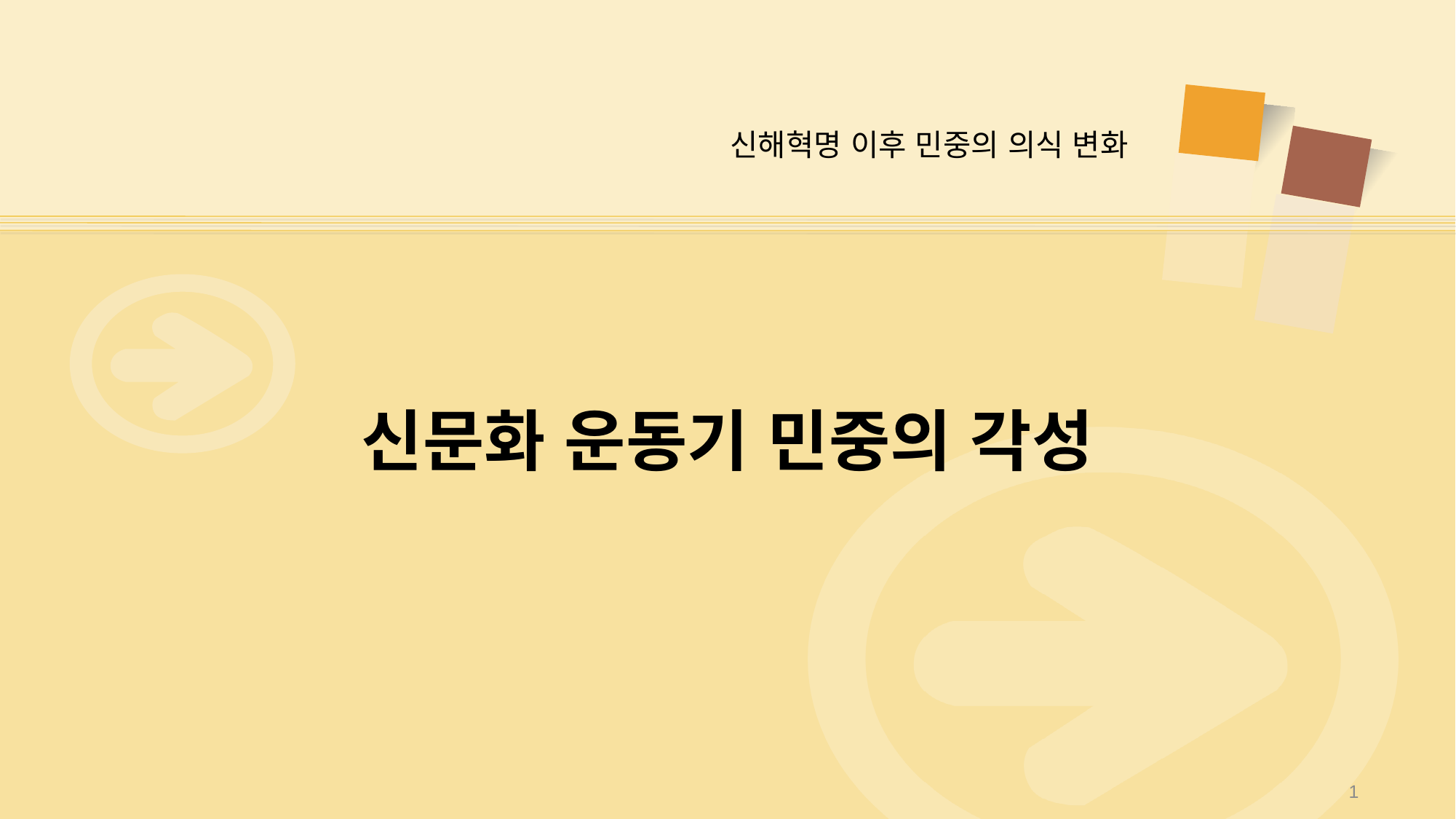

신해혁명 이후 민중의 의식 변화
# 신문화 운동기 민중의 각성
1